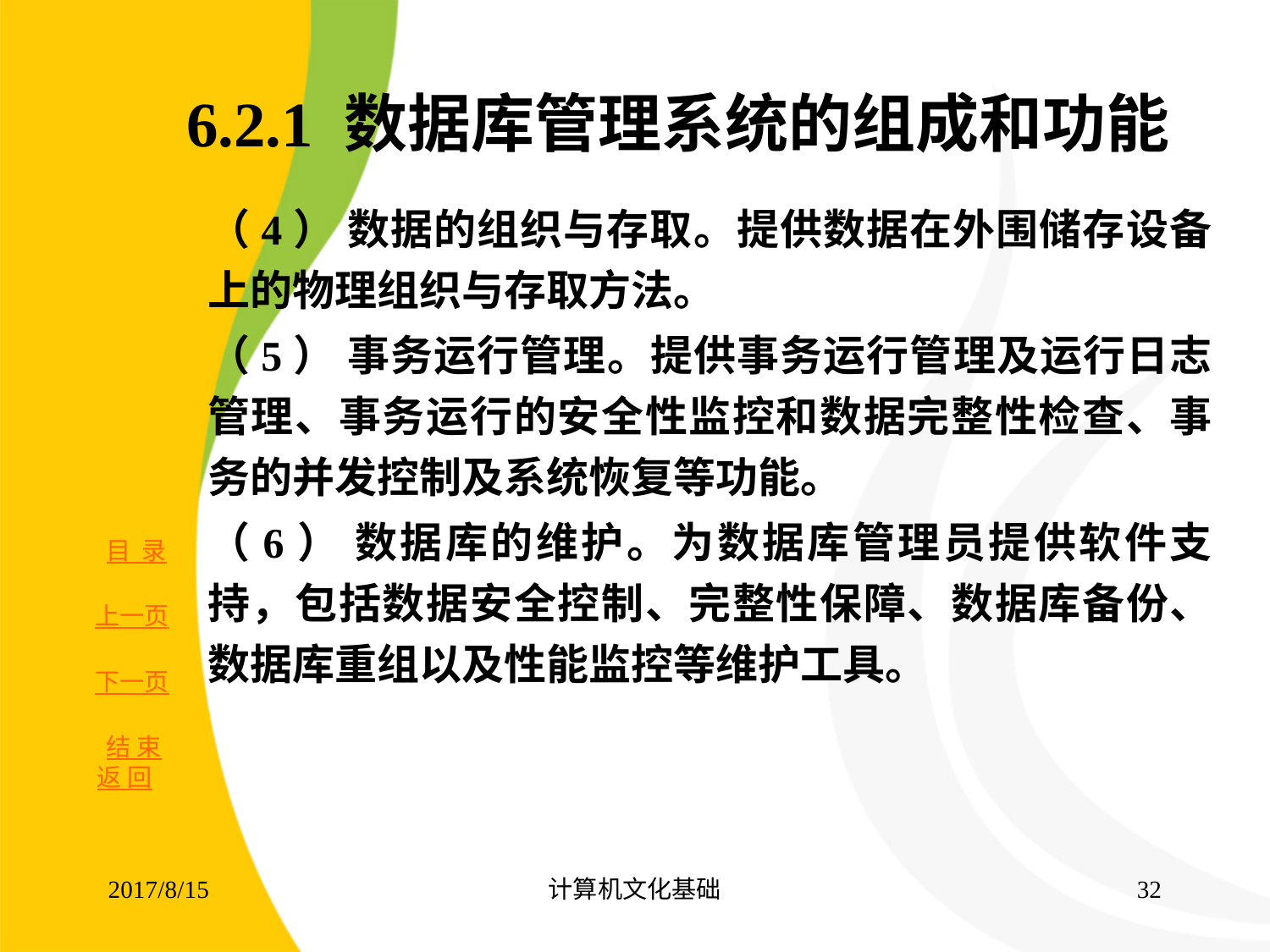

# 6.2.1 数据库管理系统的组成和功能
（4） 数据的组织与存取。提供数据在外围储存设备上的物理组织与存取方法。
（5） 事务运行管理。提供事务运行管理及运行日志管理、事务运行的安全性监控和数据完整性检查、事务的并发控制及系统恢复等功能。
（6） 数据库的维护。为数据库管理员提供软件支持，包括数据安全控制、完整性保障、数据库备份、数据库重组以及性能监控等维护工具。
返 回
2017/8/15
计算机文化基础
32